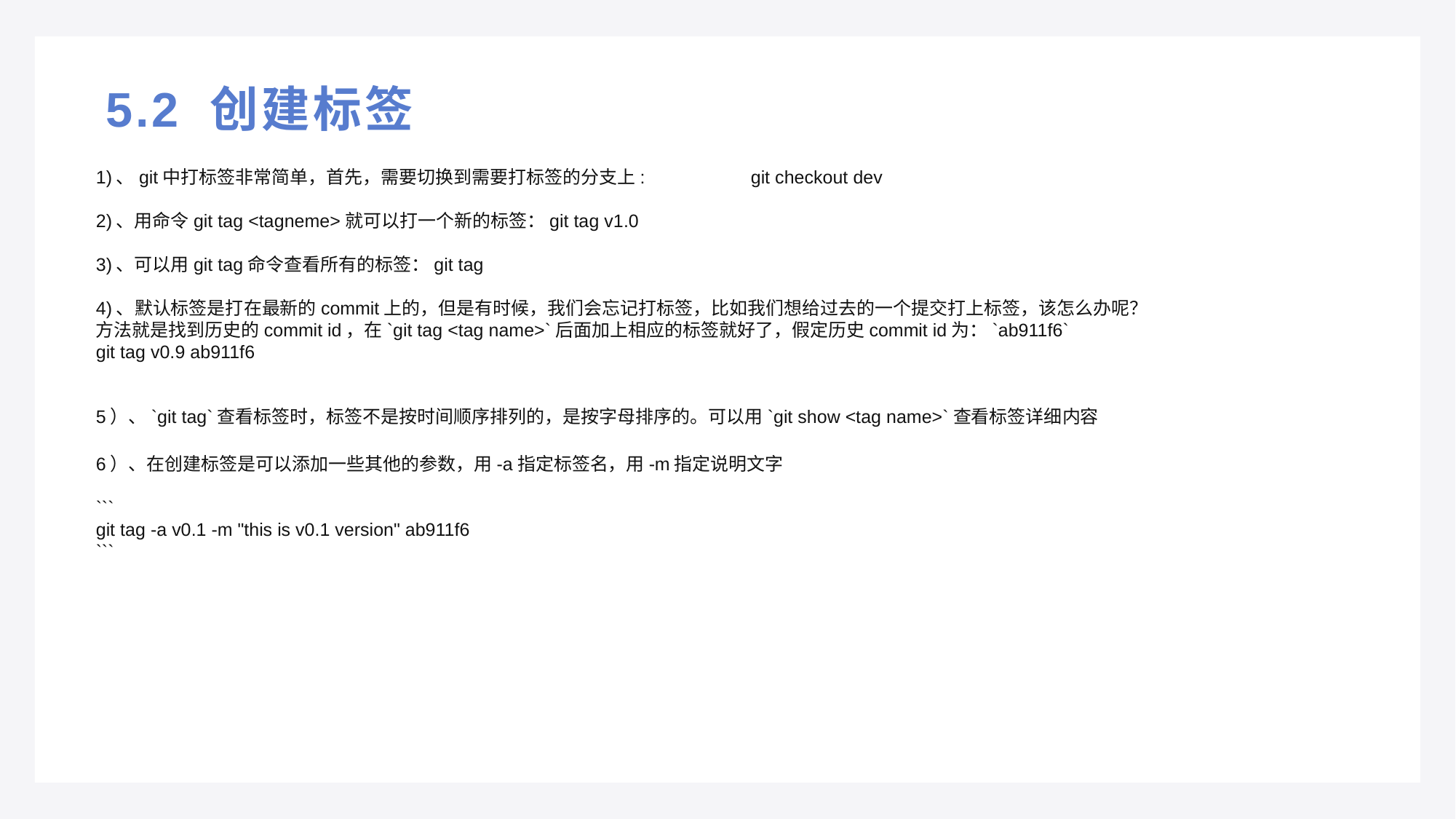

# 5.2 创建标签
1)、git中打标签非常简单，首先，需要切换到需要打标签的分支上:	git checkout dev

2)、用命令git tag <tagneme>就可以打一个新的标签：git tag v1.0

3)、可以用git tag命令查看所有的标签：git tag

4)、默认标签是打在最新的commit上的，但是有时候，我们会忘记打标签，比如我们想给过去的一个提交打上标签，该怎么办呢？
方法就是找到历史的commit id，在`git tag <tag name>`后面加上相应的标签就好了，假定历史commit id为：`ab911f6`
git tag v0.9 ab911f6

5）、`git tag`查看标签时，标签不是按时间顺序排列的，是按字母排序的。可以用`git show <tag name>`查看标签详细内容

6）、在创建标签是可以添加一些其他的参数，用-a指定标签名，用-m指定说明文字

```
git tag -a v0.1 -m "this is v0.1 version" ab911f6
```